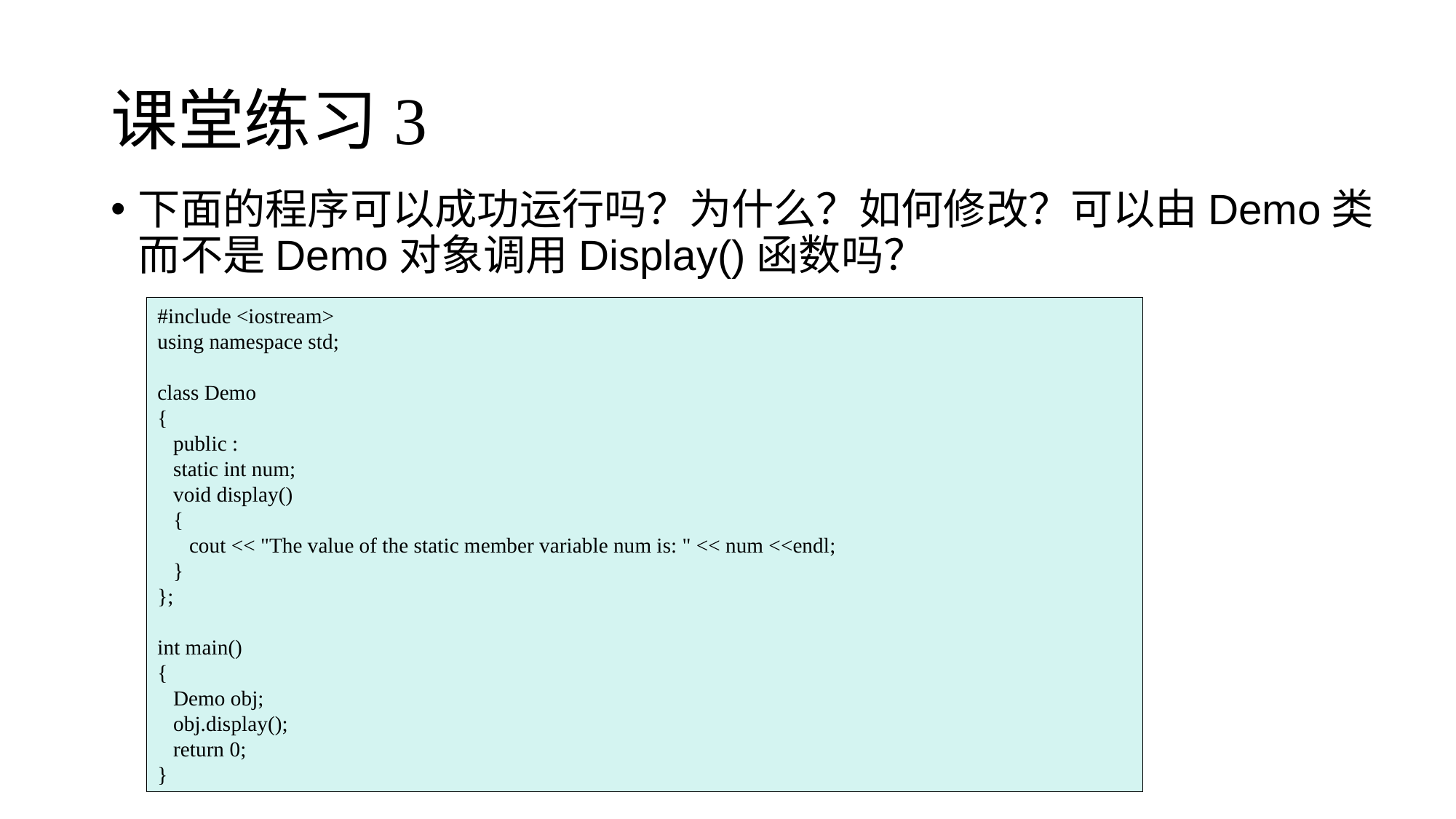

# 课堂练习3
下面的程序可以成功运行吗？为什么？如何修改？可以由Demo类而不是Demo对象调用Display()函数吗？
#include <iostream>
using namespace std;
class Demo
{
   public :
   static int num;
   void display()
   {
      cout << "The value of the static member variable num is: " << num <<endl;
   }
};
int main()
{
   Demo obj;
   obj.display();
   return 0;
}
5